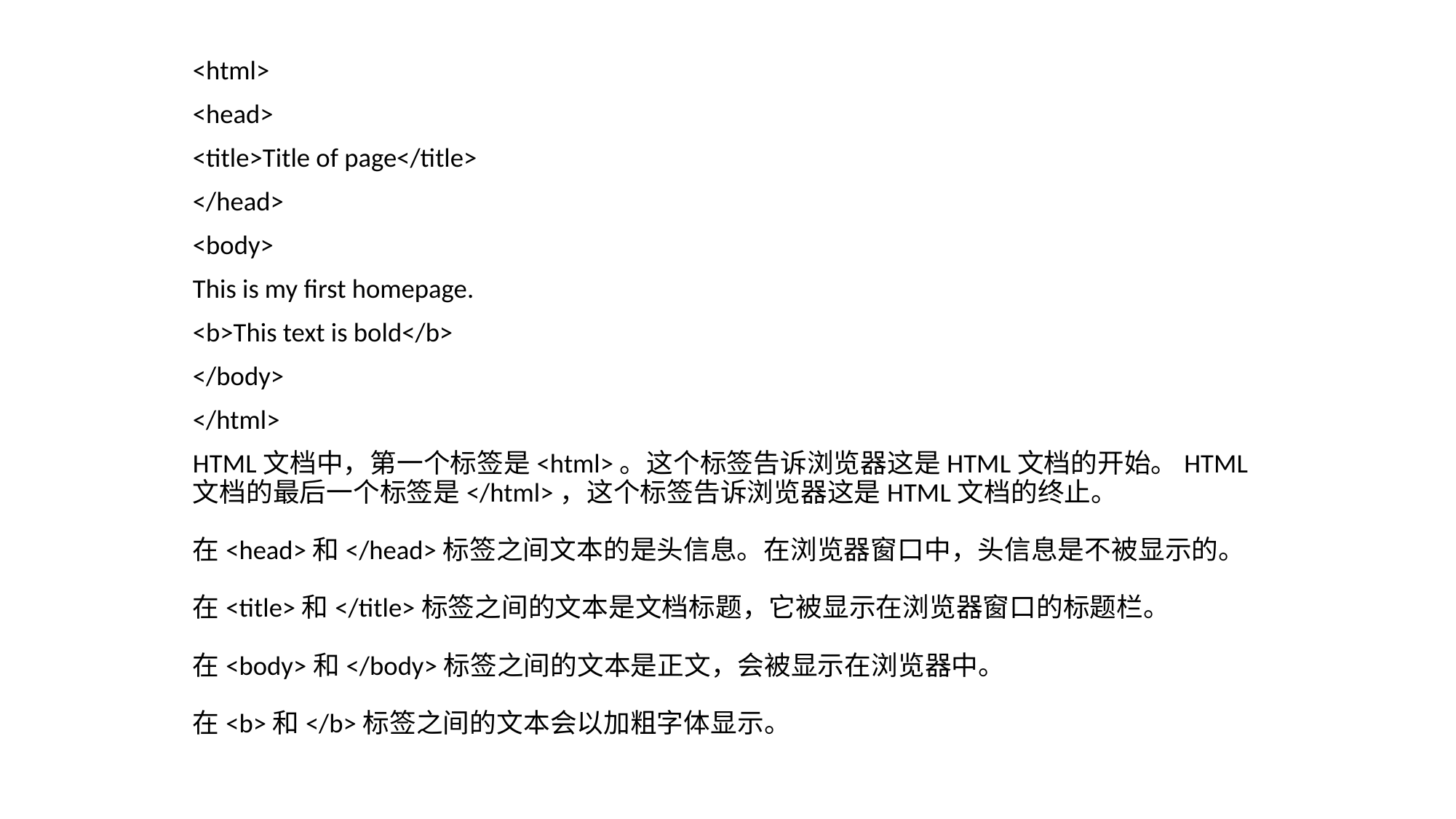

<html>
<head>
<title>Title of page</title>
</head>
<body>
This is my first homepage.
<b>This text is bold</b>
</body>
</html>
HTML文档中，第一个标签是<html>。这个标签告诉浏览器这是HTML文档的开始。HTML文档的最后一个标签是</html>，这个标签告诉浏览器这是HTML文档的终止。
在<head>和</head>标签之间文本的是头信息。在浏览器窗口中，头信息是不被显示的。
在<title>和</title>标签之间的文本是文档标题，它被显示在浏览器窗口的标题栏。
在<body>和</body>标签之间的文本是正文，会被显示在浏览器中。
在<b>和</b>标签之间的文本会以加粗字体显示。